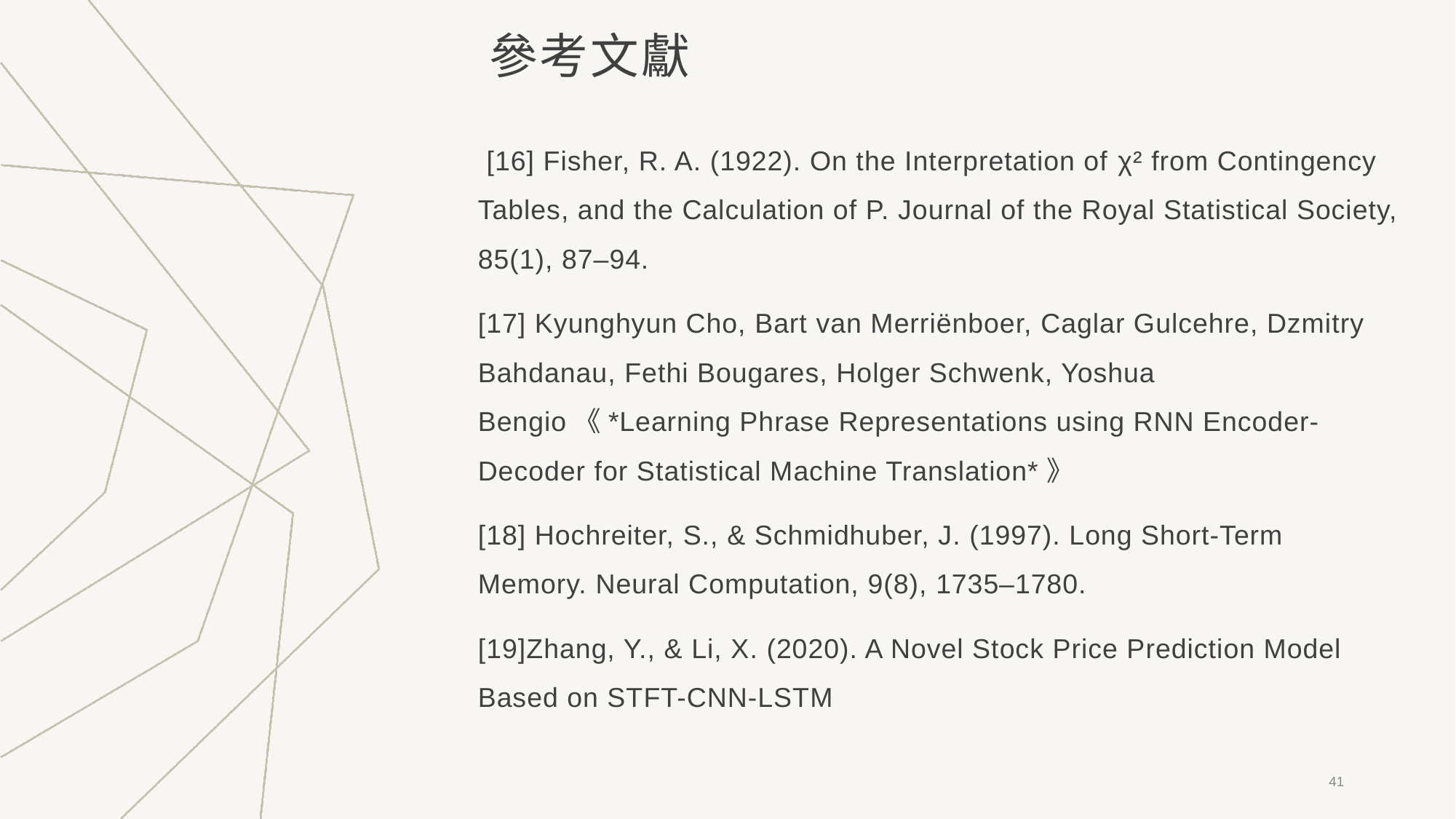

# 參考文獻
 [16] Fisher, R. A. (1922). On the Interpretation of χ² from Contingency Tables, and the Calculation of P. Journal of the Royal Statistical Society, 85(1), 87–94.
[17] Kyunghyun Cho, Bart van Merriënboer, Caglar Gulcehre, Dzmitry Bahdanau, Fethi Bougares, Holger Schwenk, Yoshua Bengio《*Learning Phrase Representations using RNN Encoder-Decoder for Statistical Machine Translation*》
[18] Hochreiter, S., & Schmidhuber, J. (1997). Long Short-Term Memory. Neural Computation, 9(8), 1735–1780.
[19]Zhang, Y., & Li, X. (2020). A Novel Stock Price Prediction Model Based on STFT-CNN-LSTM

41